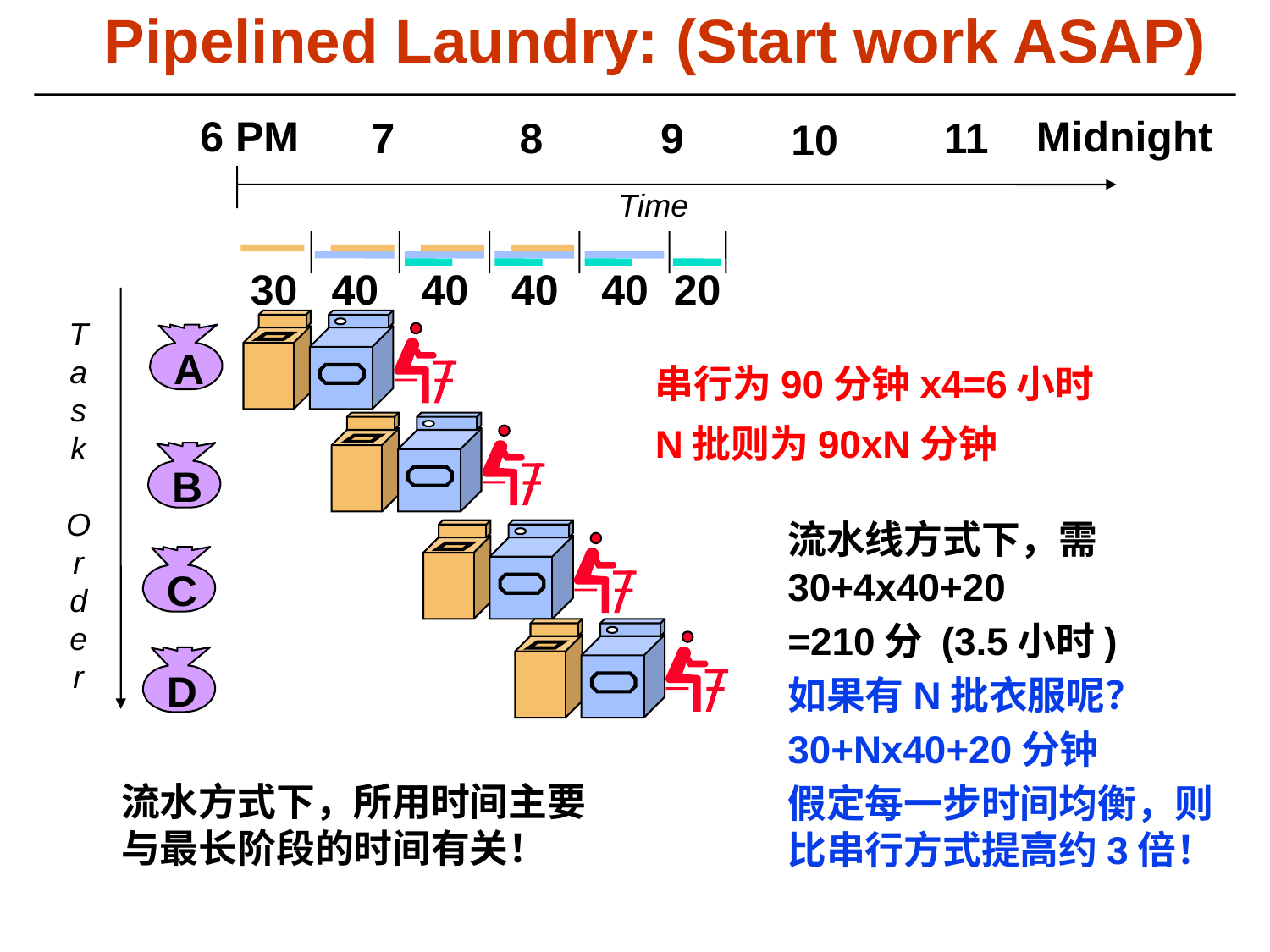

# Pipelined Laundry: (Start work ASAP)
6 PM
Midnight
7
8
9
11
10

Time

40

40

40

30
40
20

T
a
s
k

O
r
d
e
r

A
串行为90分钟x4=6小时
N批则为90xN分钟

B
流水线方式下，需30+4x40+20
=210分 (3.5小时)
如果有N批衣服呢？
30+Nx40+20分钟
假定每一步时间均衡，则比串行方式提高约3倍！

C

D
流水方式下，所用时间主要与最长阶段的时间有关！